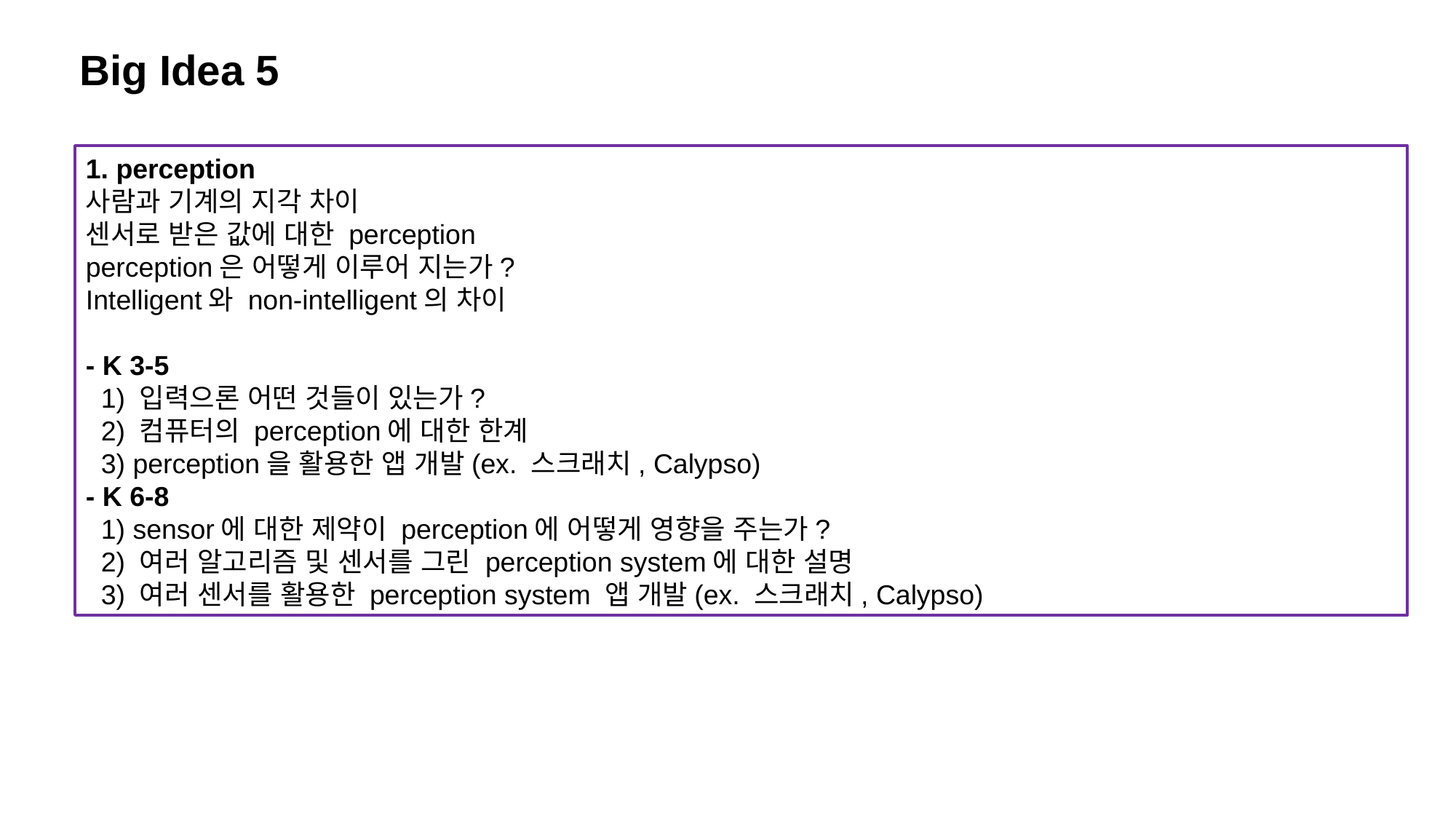

Big Idea 5
1. perception
사람과 기계의 지각 차이
센서로 받은 값에 대한 perception
perception은 어떻게 이루어 지는가?
Intelligent와 non-intelligent의 차이

- K 3-5
  1) 입력으론 어떤 것들이 있는가?
  2) 컴퓨터의 perception에 대한 한계
  3) perception을 활용한 앱 개발(ex. 스크래치, Calypso)
- K 6-8
  1) sensor에 대한 제약이 perception에 어떻게 영향을 주는가?
  2) 여러 알고리즘 및 센서를 그린 perception system에 대한 설명
  3) 여러 센서를 활용한 perception system 앱 개발(ex. 스크래치, Calypso)